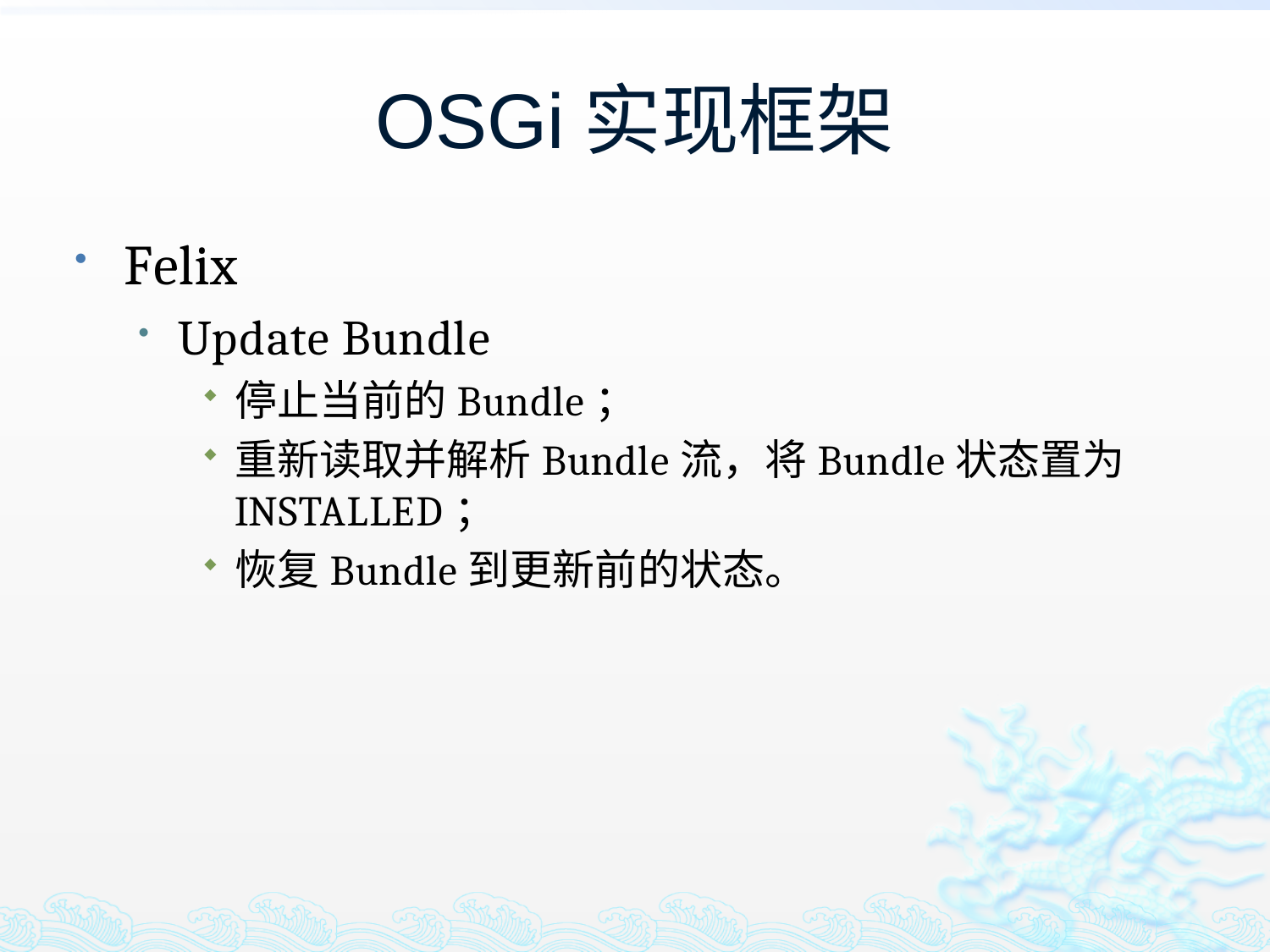

# OSGi实现框架
Felix
Update Bundle
停止当前的Bundle；
重新读取并解析Bundle流，将Bundle状态置为INSTALLED；
恢复Bundle到更新前的状态。